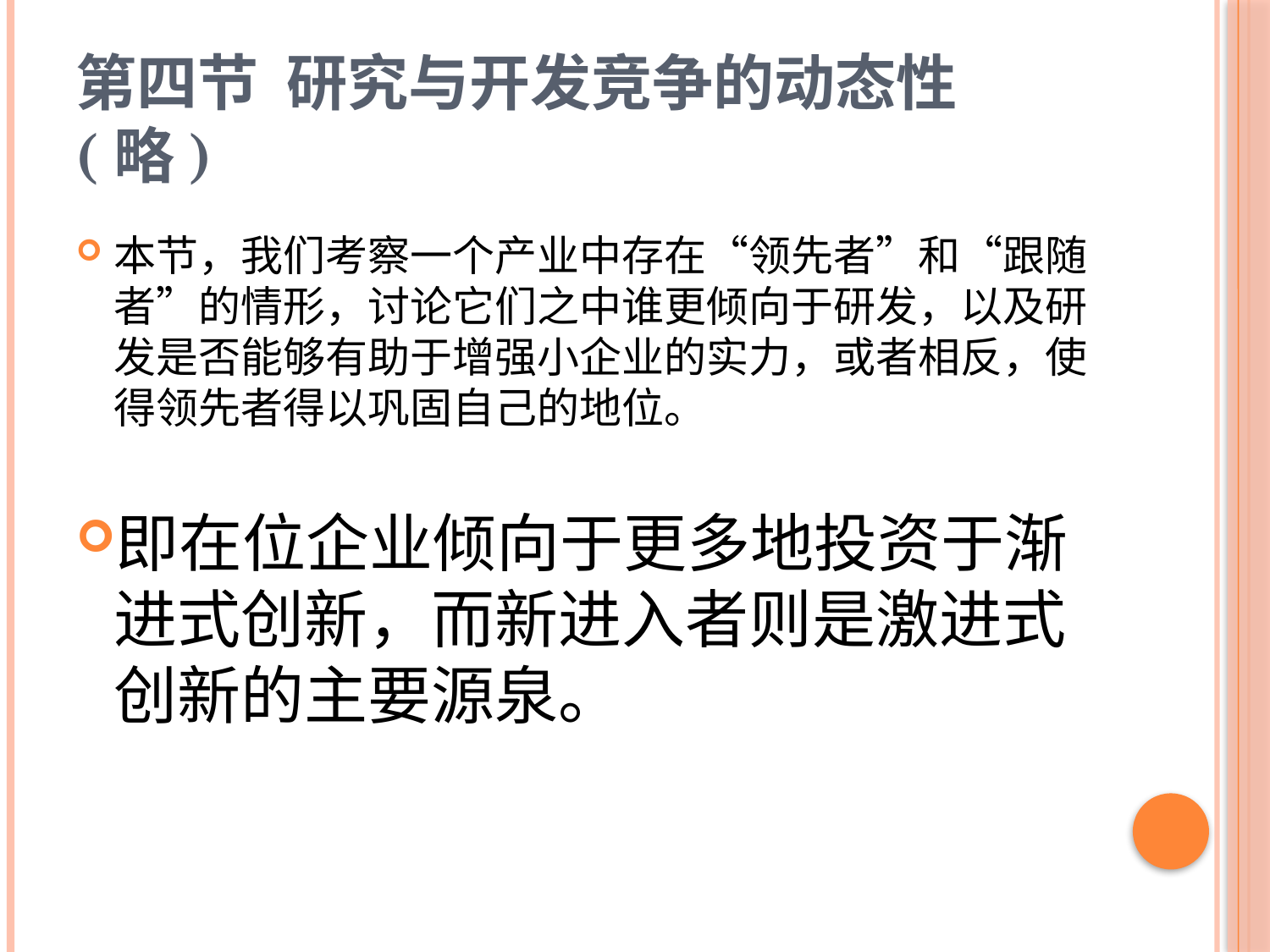

# 第四节  研究与开发竞争的动态性(略)
本节，我们考察一个产业中存在“领先者”和“跟随者”的情形，讨论它们之中谁更倾向于研发，以及研发是否能够有助于增强小企业的实力，或者相反，使得领先者得以巩固自己的地位。

即在位企业倾向于更多地投资于渐进式创新，而新进入者则是激进式创新的主要源泉。